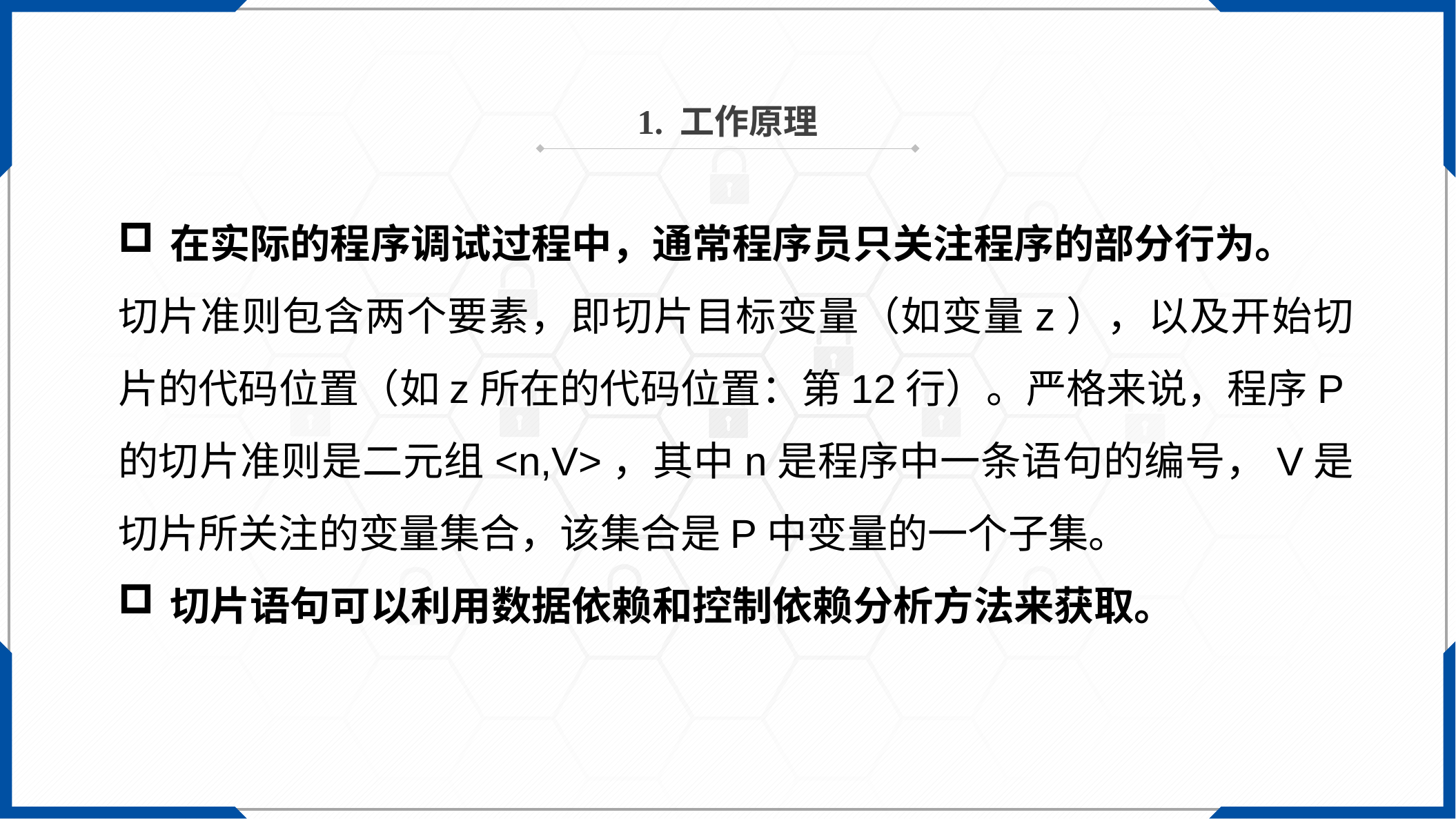

1. 工作原理
在实际的程序调试过程中，通常程序员只关注程序的部分行为。
切片准则包含两个要素，即切片目标变量（如变量z），以及开始切片的代码位置（如z所在的代码位置：第12行）。严格来说，程序P的切片准则是二元组<n,V>，其中n是程序中一条语句的编号，V是切片所关注的变量集合，该集合是P中变量的一个子集。
切片语句可以利用数据依赖和控制依赖分析方法来获取。